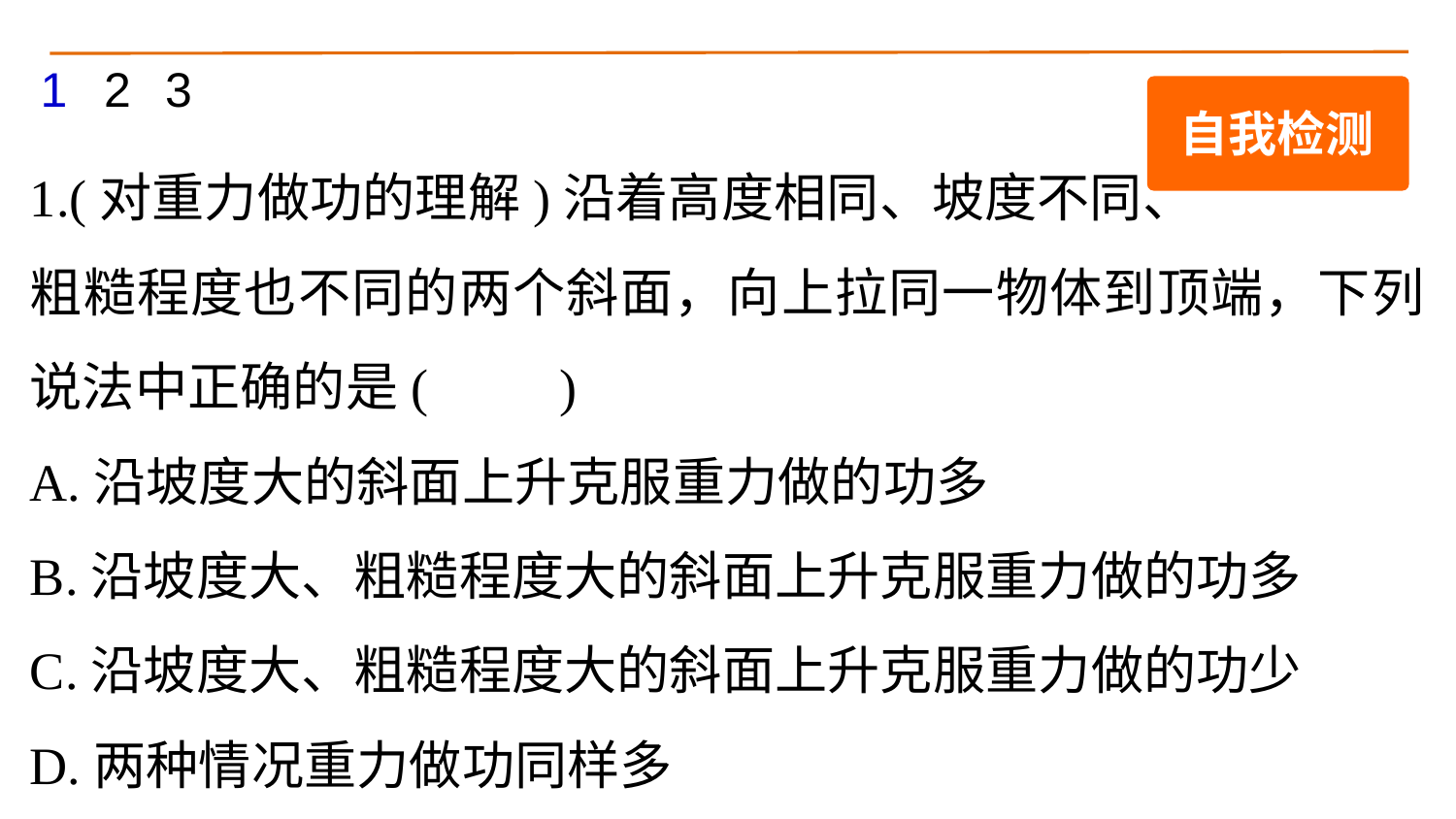

1
2
3

自我检测
1.(对重力做功的理解)沿着高度相同、坡度不同、
粗糙程度也不同的两个斜面，向上拉同一物体到顶端，下列说法中正确的是(　　)
A.沿坡度大的斜面上升克服重力做的功多
B.沿坡度大、粗糙程度大的斜面上升克服重力做的功多
C.沿坡度大、粗糙程度大的斜面上升克服重力做的功少
D.两种情况重力做功同样多